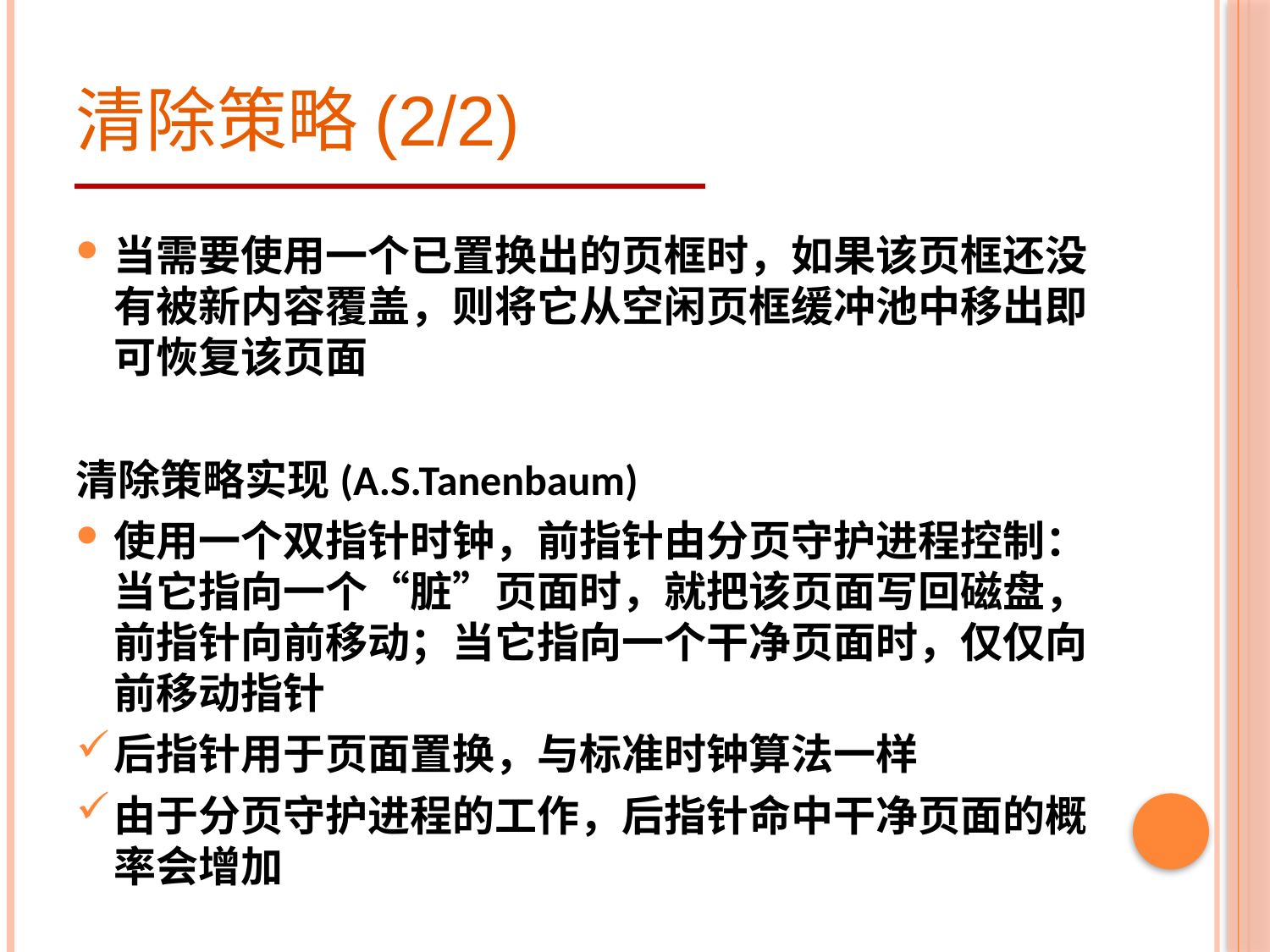

# 清除策略(2/2)
当需要使用一个已置换出的页框时，如果该页框还没有被新内容覆盖，则将它从空闲页框缓冲池中移出即可恢复该页面

清除策略实现(A.S.Tanenbaum)
使用一个双指针时钟，前指针由分页守护进程控制：当它指向一个“脏”页面时，就把该页面写回磁盘，前指针向前移动；当它指向一个干净页面时，仅仅向前移动指针
后指针用于页面置换，与标准时钟算法一样
由于分页守护进程的工作，后指针命中干净页面的概率会增加